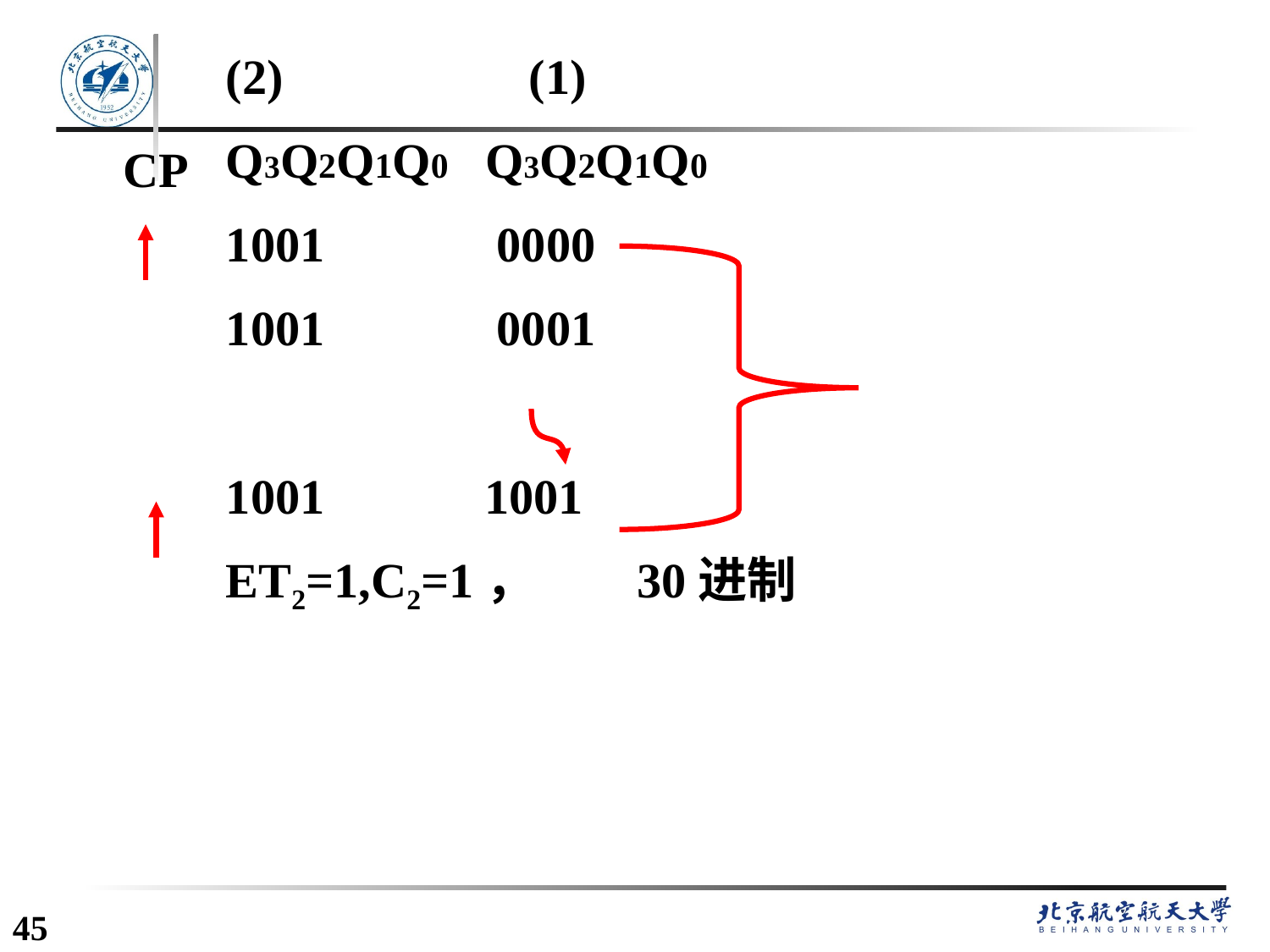

(2)                    (1)
Q3Q2Q1Q0   Q3Q2Q1Q0
1001              0000
1001              0001

1001             1001
ET2=1,C2=1，        30进制

CP

45